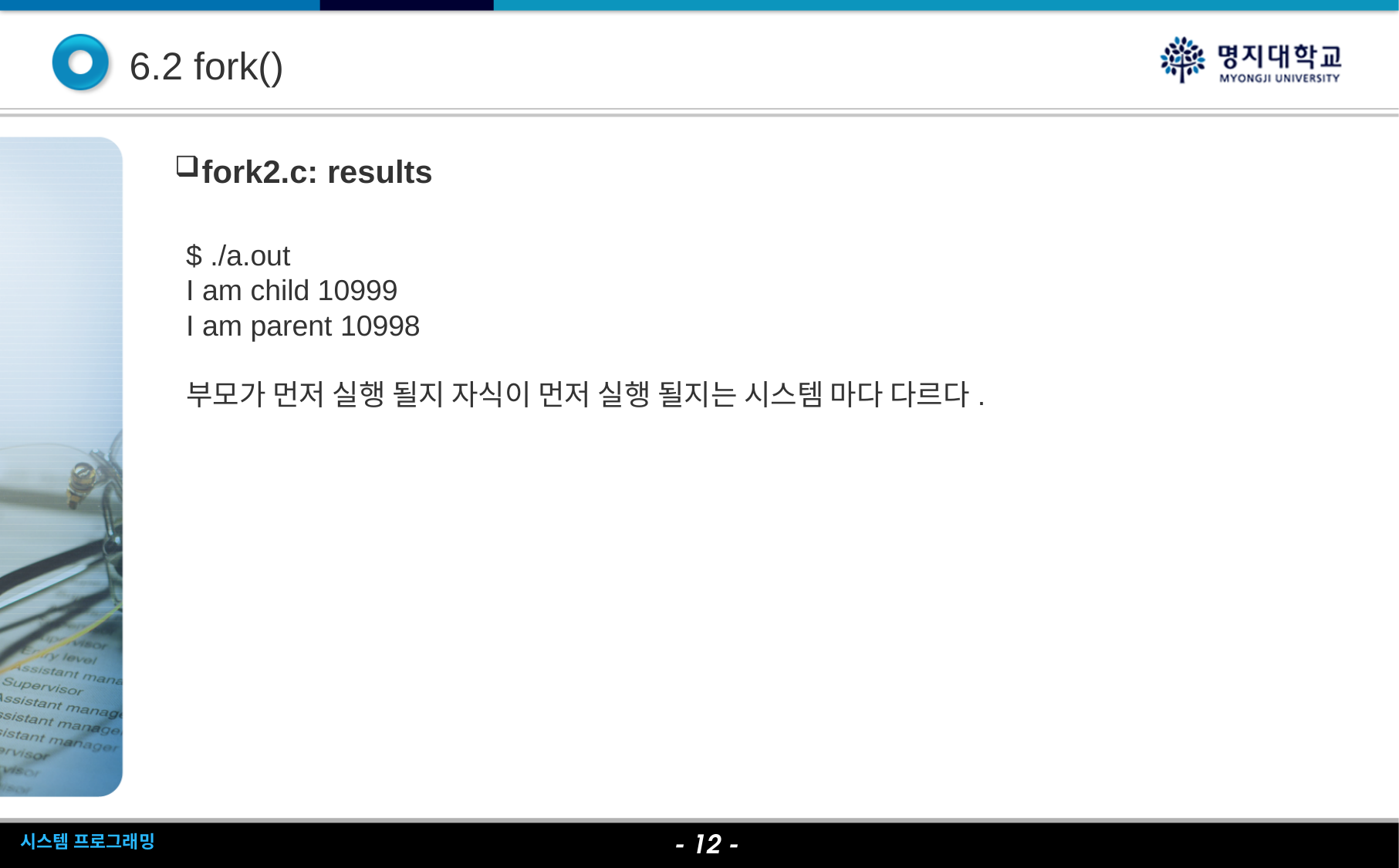

6.2 fork()
fork2.c: results
$ ./a.out
I am child 10999
I am parent 10998

부모가 먼저 실행 될지 자식이 먼저 실행 될지는 시스템 마다 다르다.

- 12 -